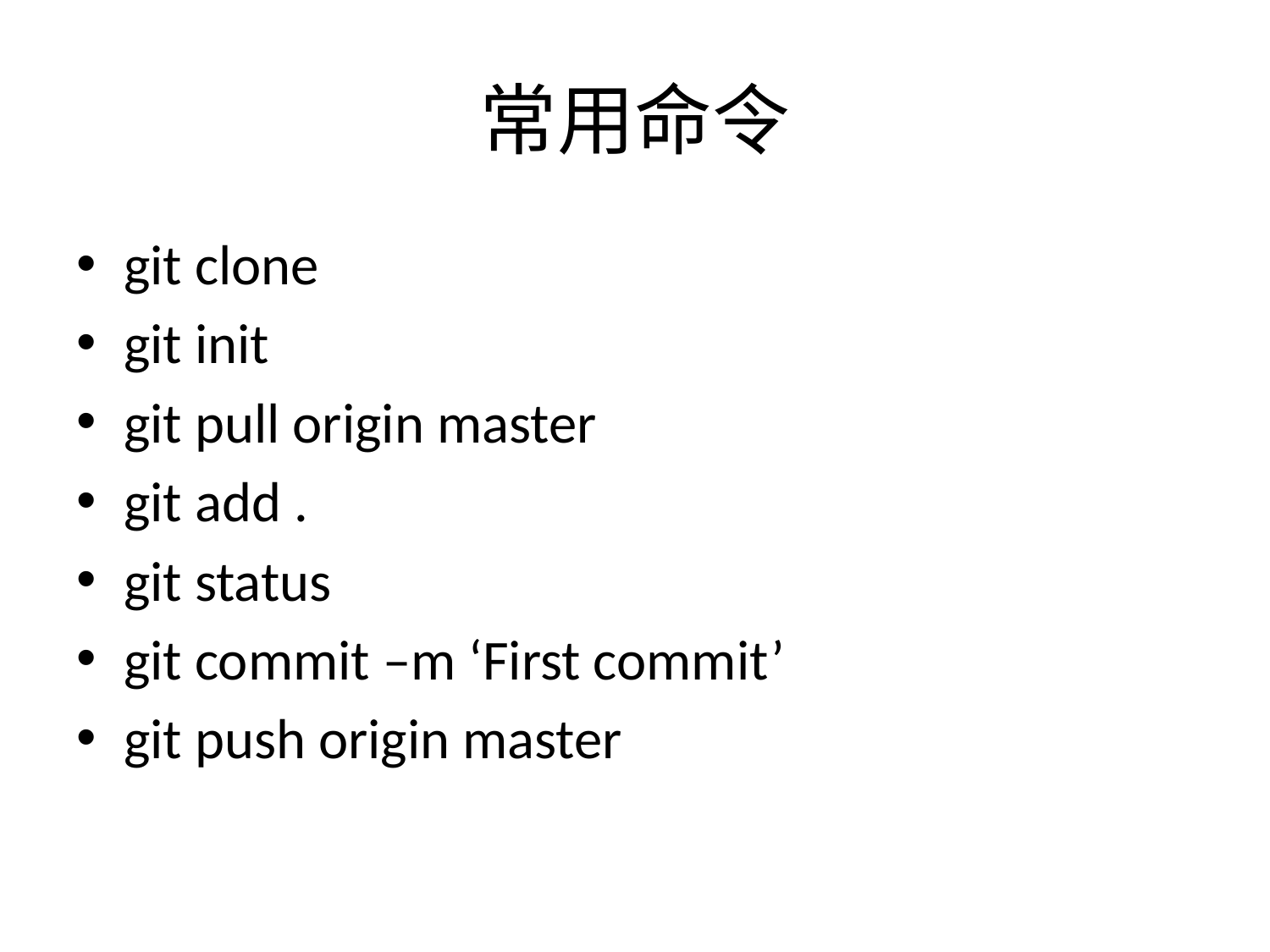

# 常用命令
git clone
git init
git pull origin master
git add .
git status
git commit –m ‘First commit’
git push origin master